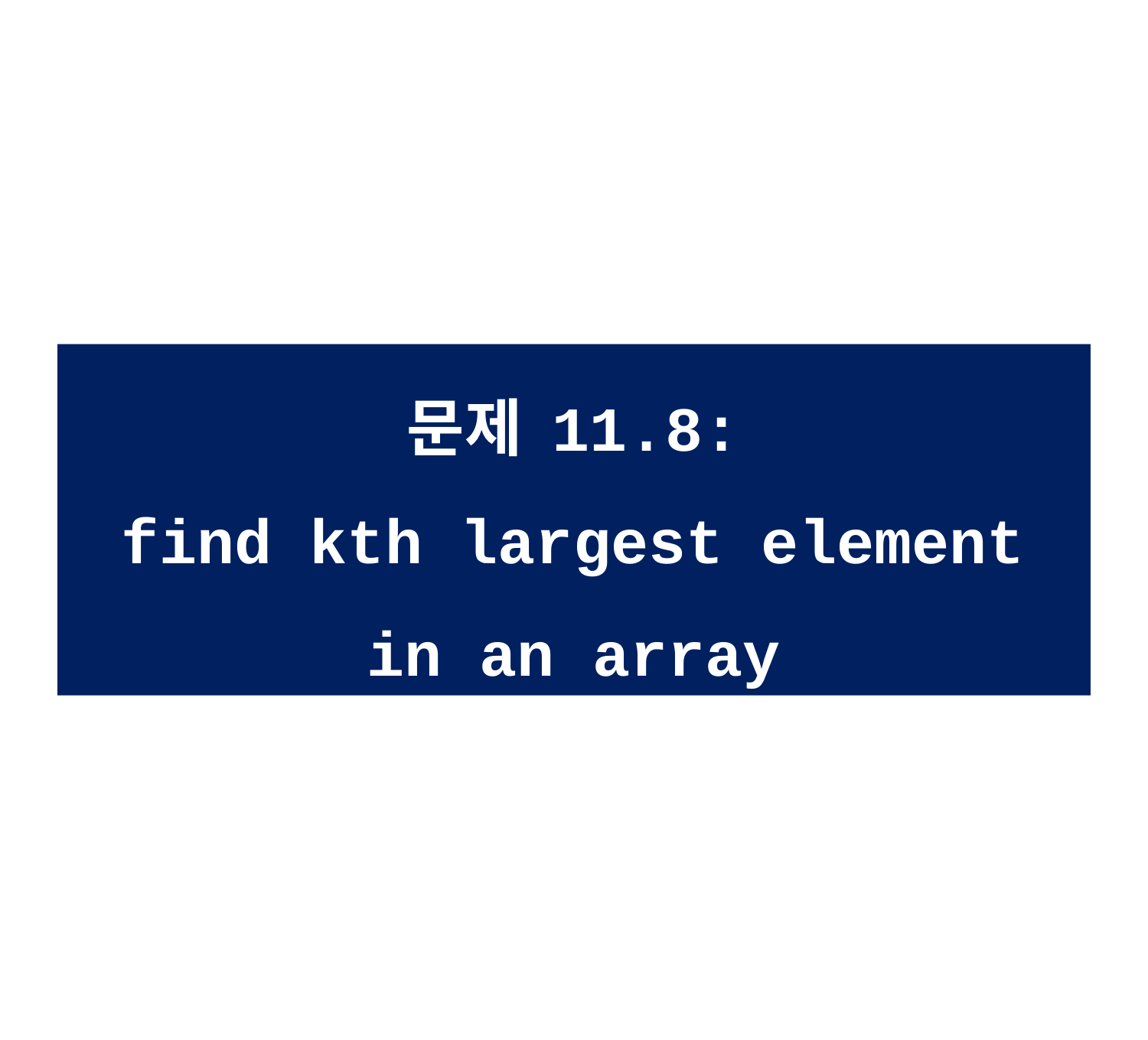

# 문제 11.8: find kth largest element in an array